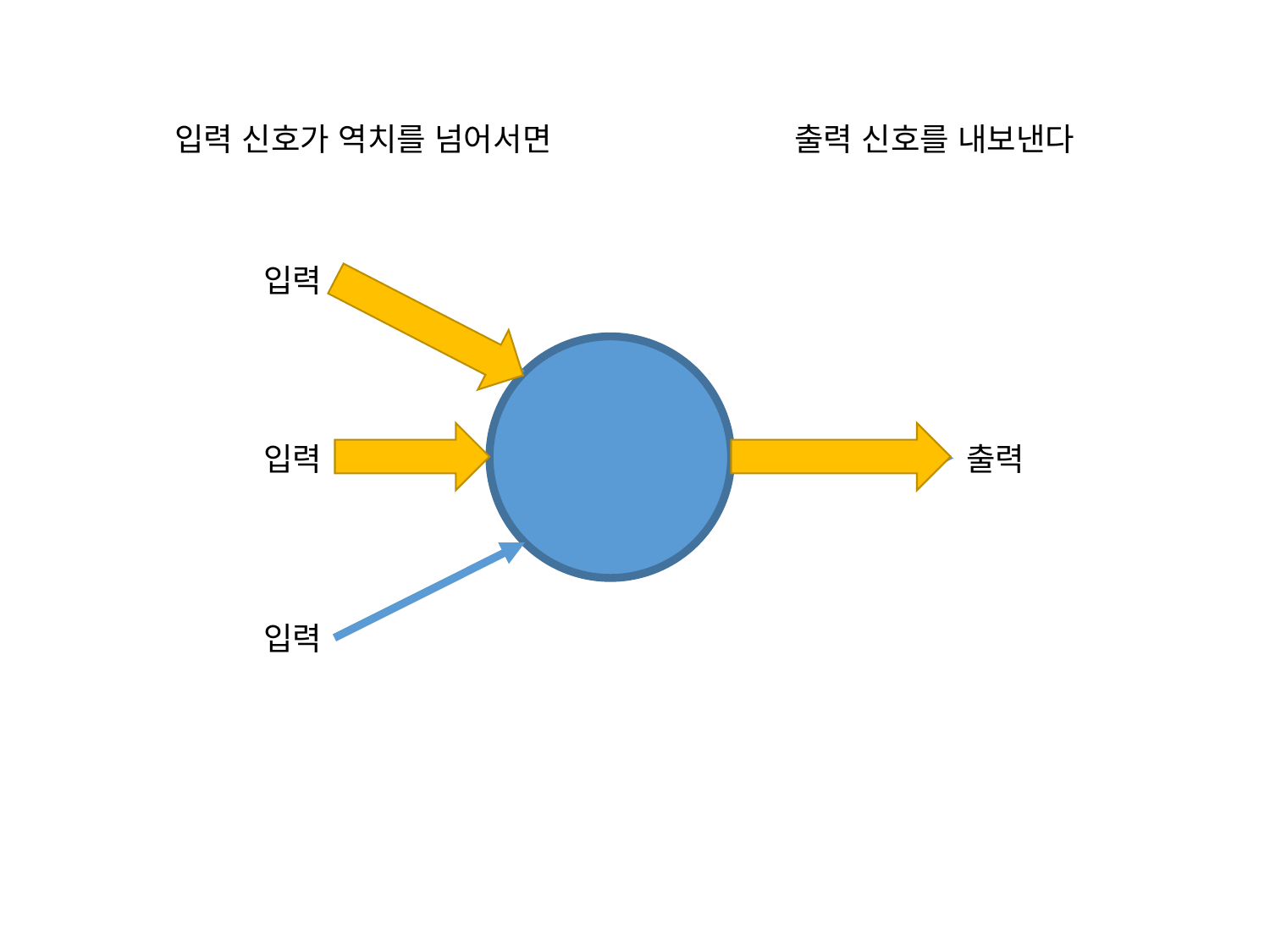

입력 신호가 역치를 넘어서면
출력 신호를 내보낸다
입력

입력
출력
입력